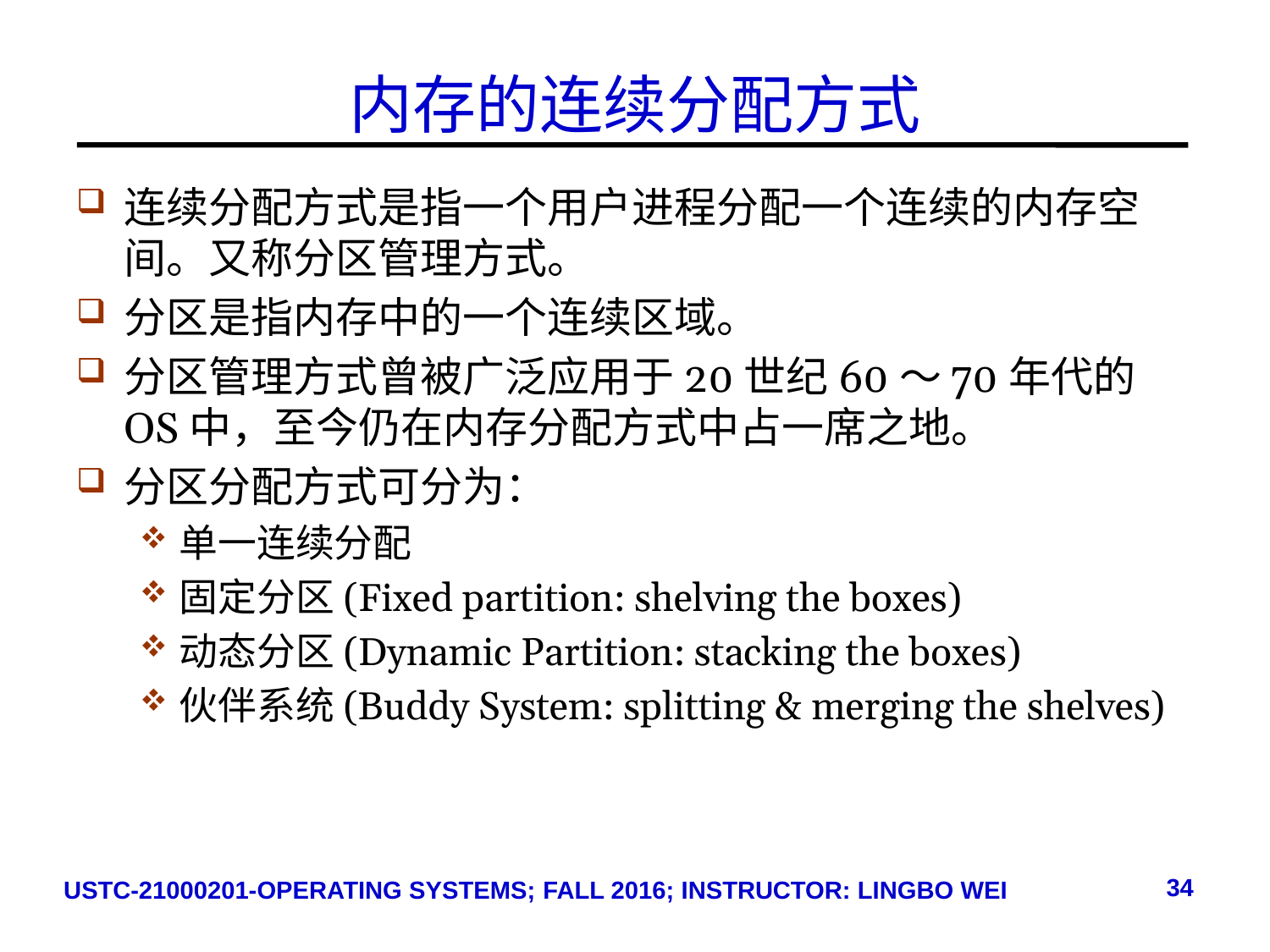

# 内存的连续分配方式
连续分配方式是指一个用户进程分配一个连续的内存空间。又称分区管理方式。
分区是指内存中的一个连续区域。
分区管理方式曾被广泛应用于20世纪60～70年代的OS中，至今仍在内存分配方式中占一席之地。
分区分配方式可分为：
单一连续分配
固定分区(Fixed partition: shelving the boxes)
动态分区(Dynamic Partition: stacking the boxes)
伙伴系统(Buddy System: splitting & merging the shelves)

34
USTC-21000201-OPERATING SYSTEMS; FALL 2016; INSTRUCTOR: LINGBO WEI